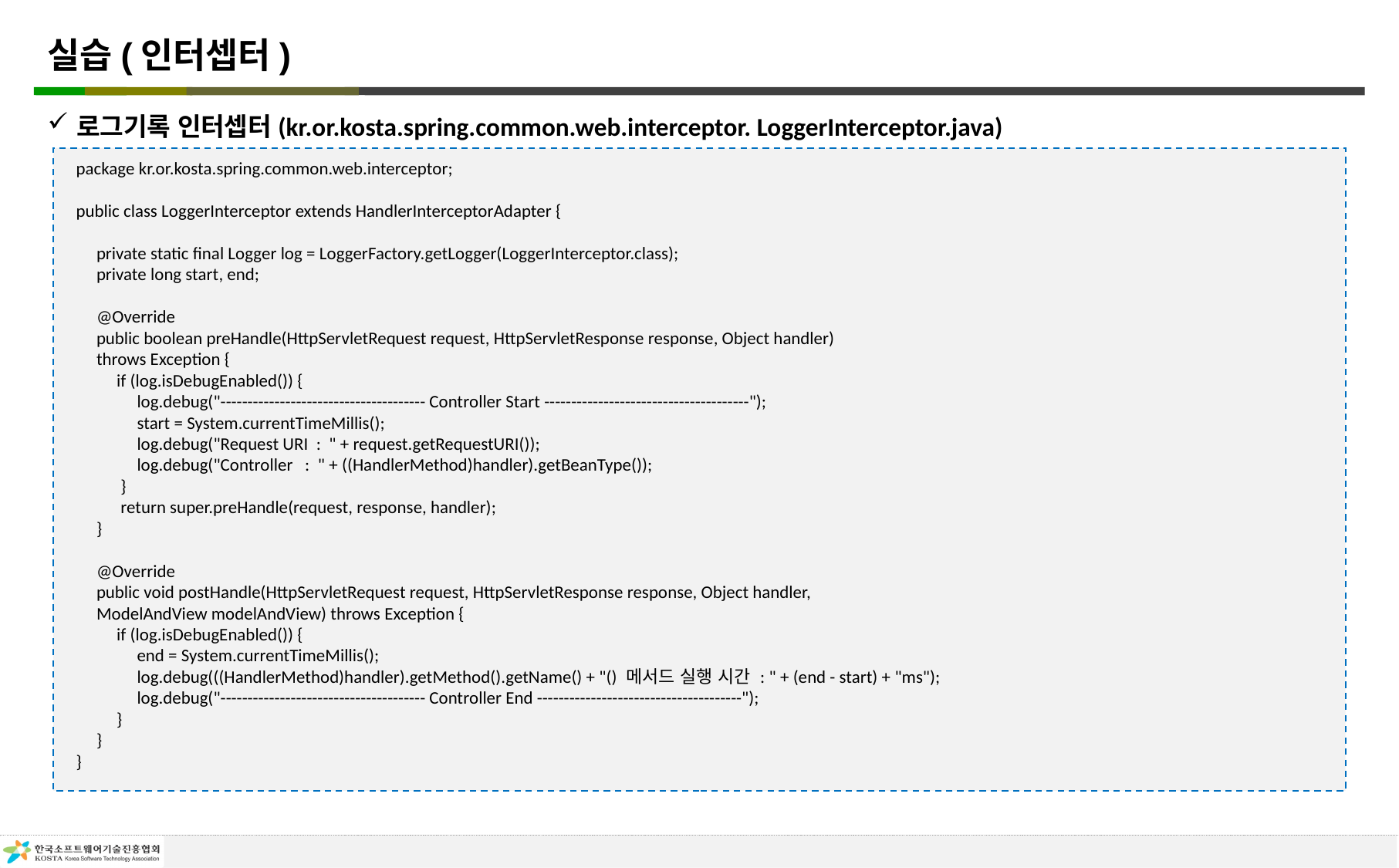

# 실습(인터셉터)
로그기록 인터셉터(kr.or.kosta.spring.common.web.interceptor. LoggerInterceptor.java)

package kr.or.kosta.spring.common.web.interceptor;
public class LoggerInterceptor extends HandlerInterceptorAdapter {

     private static final Logger log = LoggerFactory.getLogger(LoggerInterceptor.class);
     private long start, end;

     @Override
     public boolean preHandle(HttpServletRequest request, HttpServletResponse response, Object handler)
     throws Exception {
          if (log.isDebugEnabled()) {
               log.debug("-------------------------------------- Controller Start --------------------------------------");
               start = System.currentTimeMillis();
               log.debug("Request URI  :  " + request.getRequestURI());
               log.debug("Controller   :  " + ((HandlerMethod)handler).getBeanType());
           }
           return super.preHandle(request, response, handler);
     }

     @Override
     public void postHandle(HttpServletRequest request, HttpServletResponse response, Object handler,
     ModelAndView modelAndView) throws Exception {
          if (log.isDebugEnabled()) {
               end = System.currentTimeMillis();
               log.debug(((HandlerMethod)handler).getMethod().getName() + "() 메서드 실행 시간 : " + (end - start) + "ms");
               log.debug("-------------------------------------- Controller End --------------------------------------");
          }
     }
}